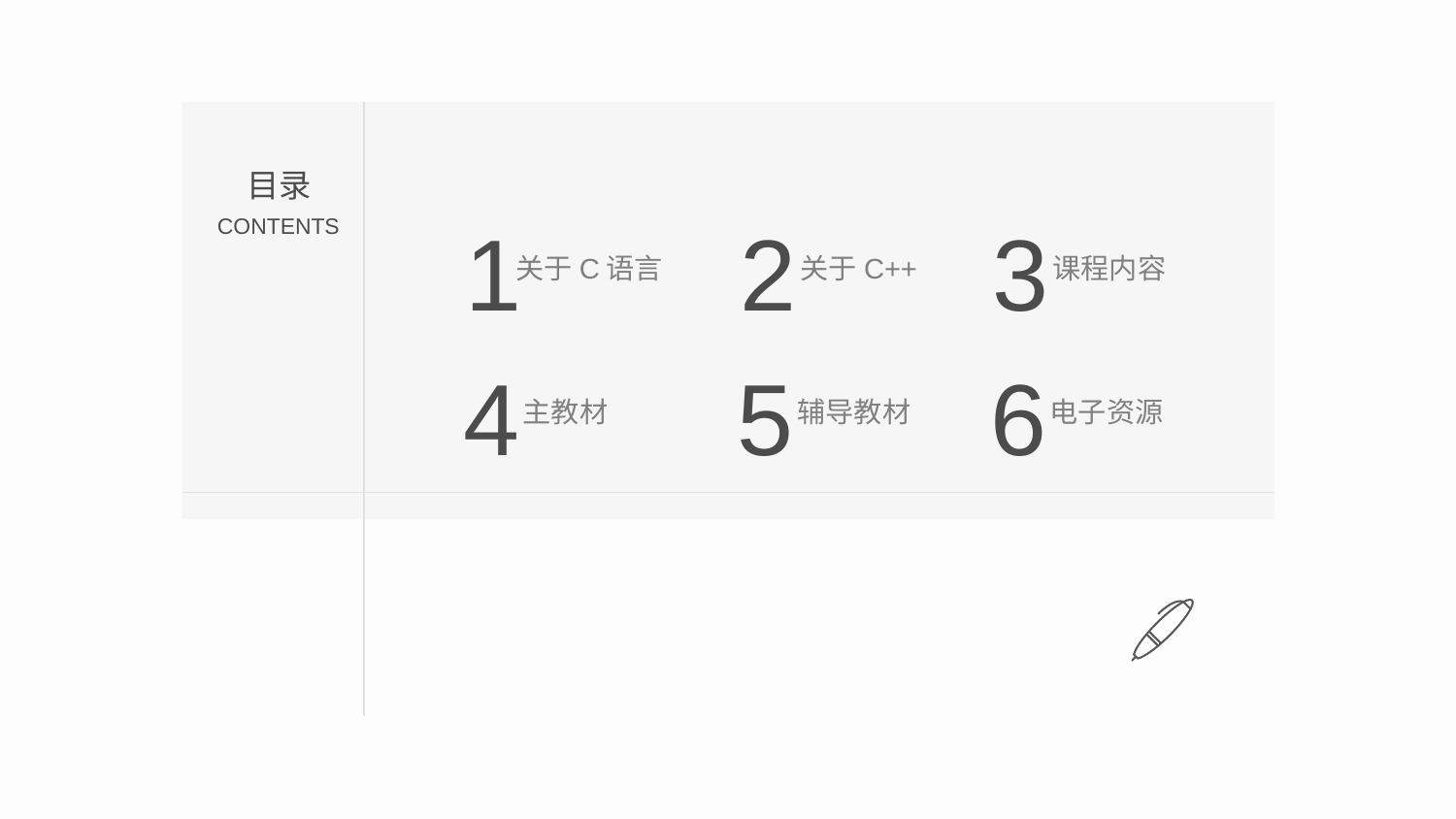

目录
1
2
3
关于C语言
关于C++
课程内容
4
5
6
主教材
辅导教材
电子资源
CONTENTS